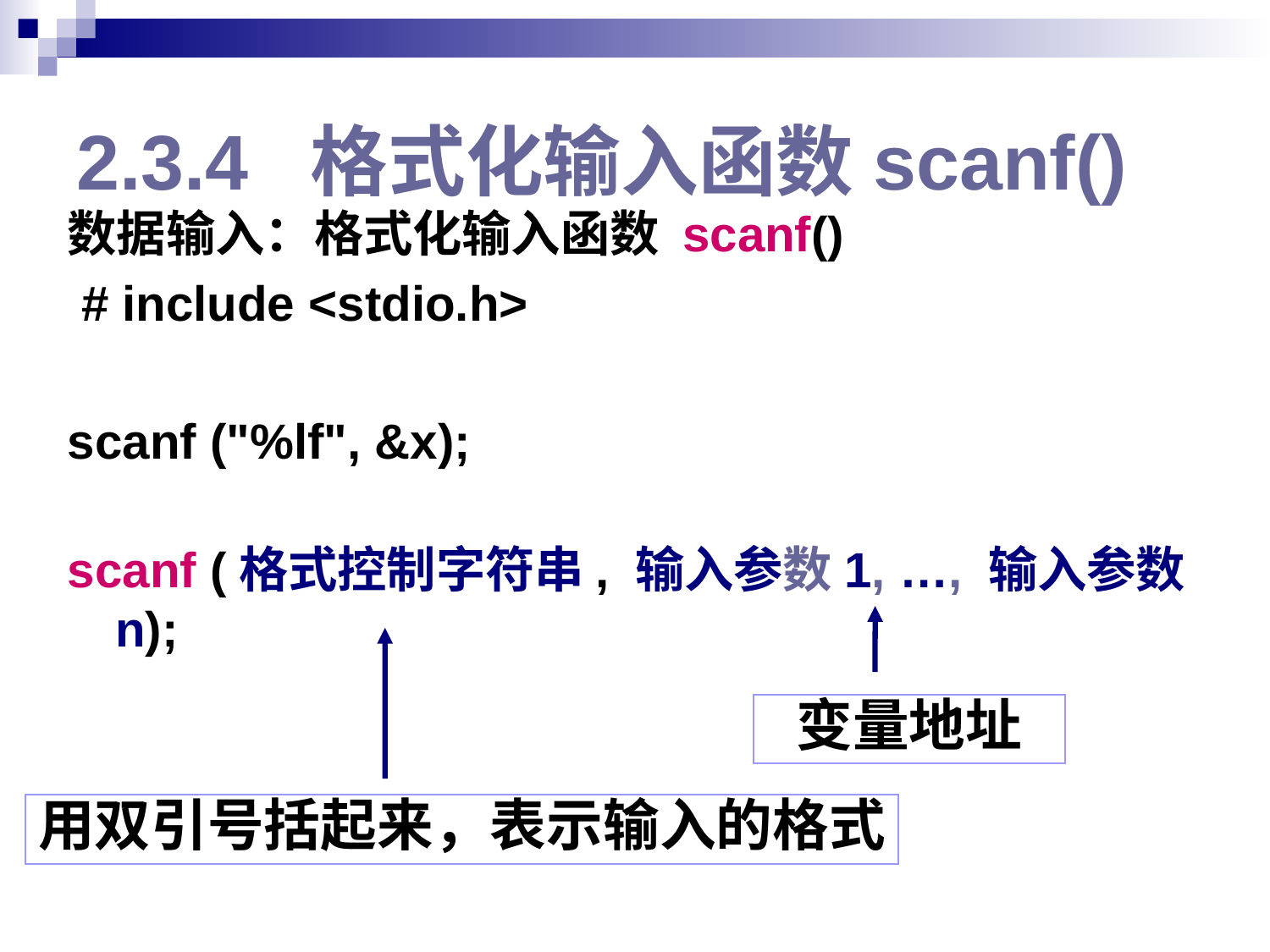

# 2.3.4  格式化输入函数scanf()
数据输入：格式化输入函数 scanf()
 # include <stdio.h>

scanf ("%lf", &x);

scanf (格式控制字符串, 输入参数1, …, 输入参数n);

变量地址
用双引号括起来，表示输入的格式